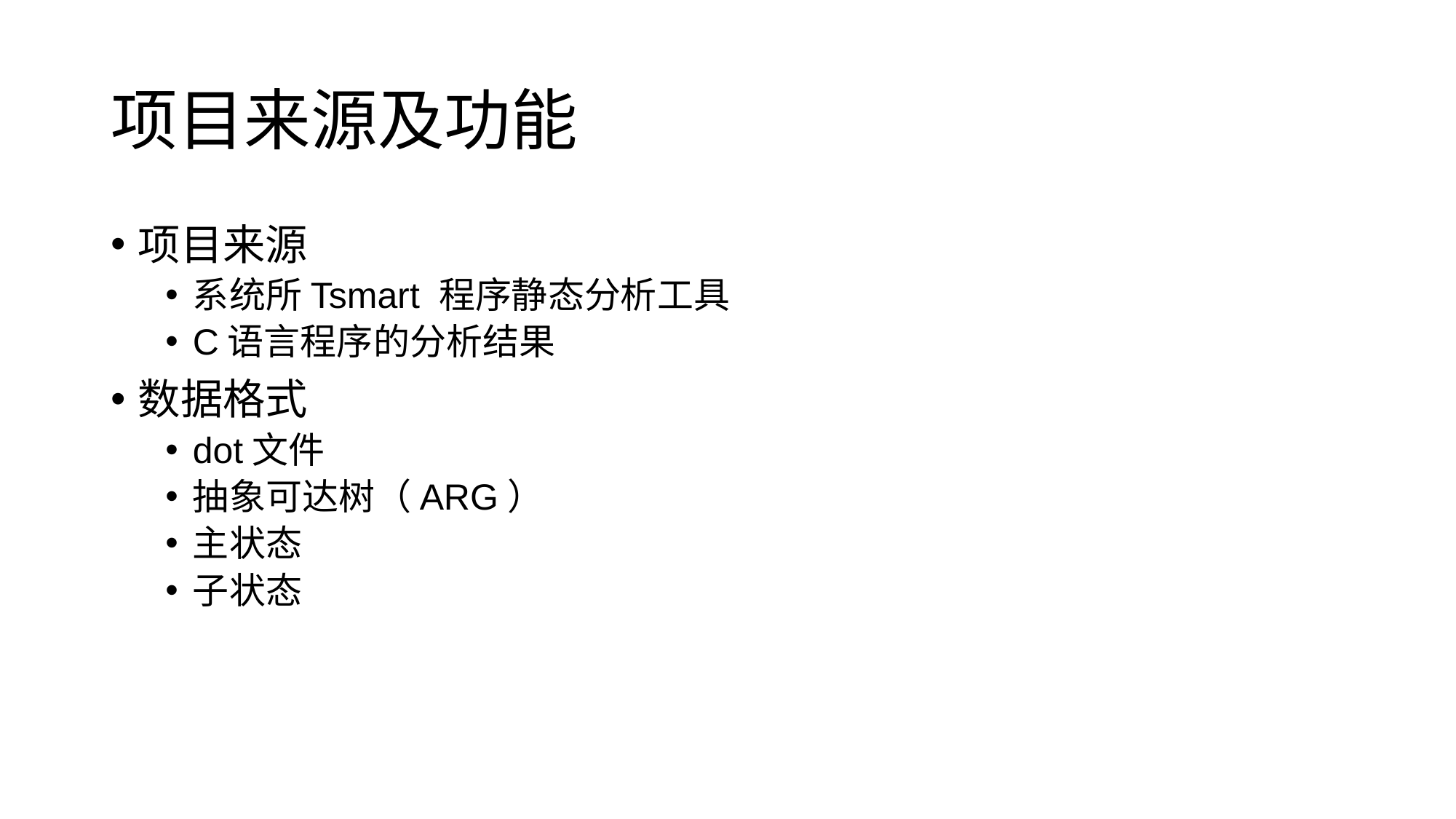

# 项目来源及功能
项目来源
系统所Tsmart 程序静态分析工具
C语言程序的分析结果
数据格式
dot文件
抽象可达树（ARG）
主状态
子状态